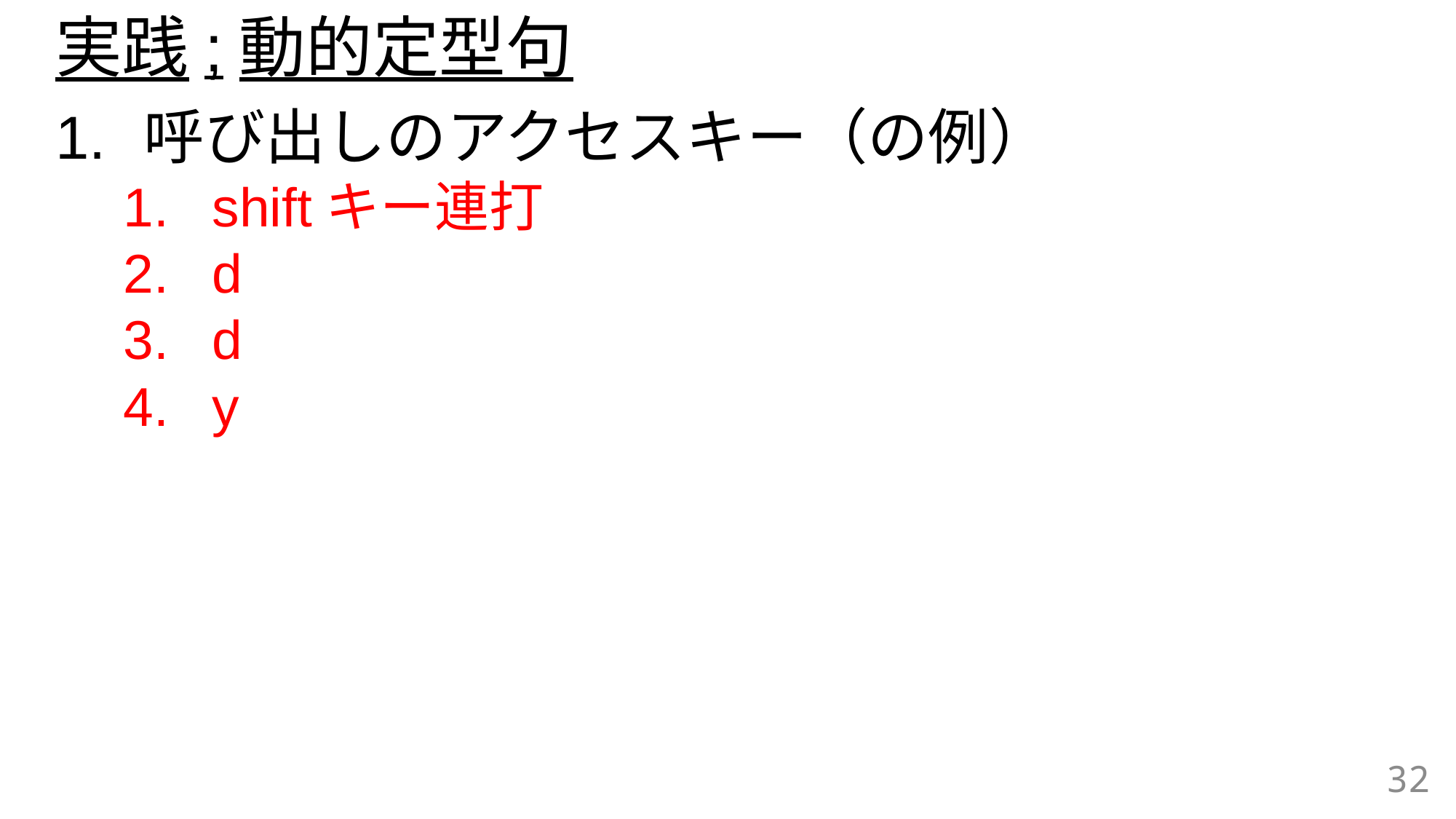

# 実践;動的定型句
呼び出しのアクセスキー（の例）
shiftキー連打
d
d
y
32